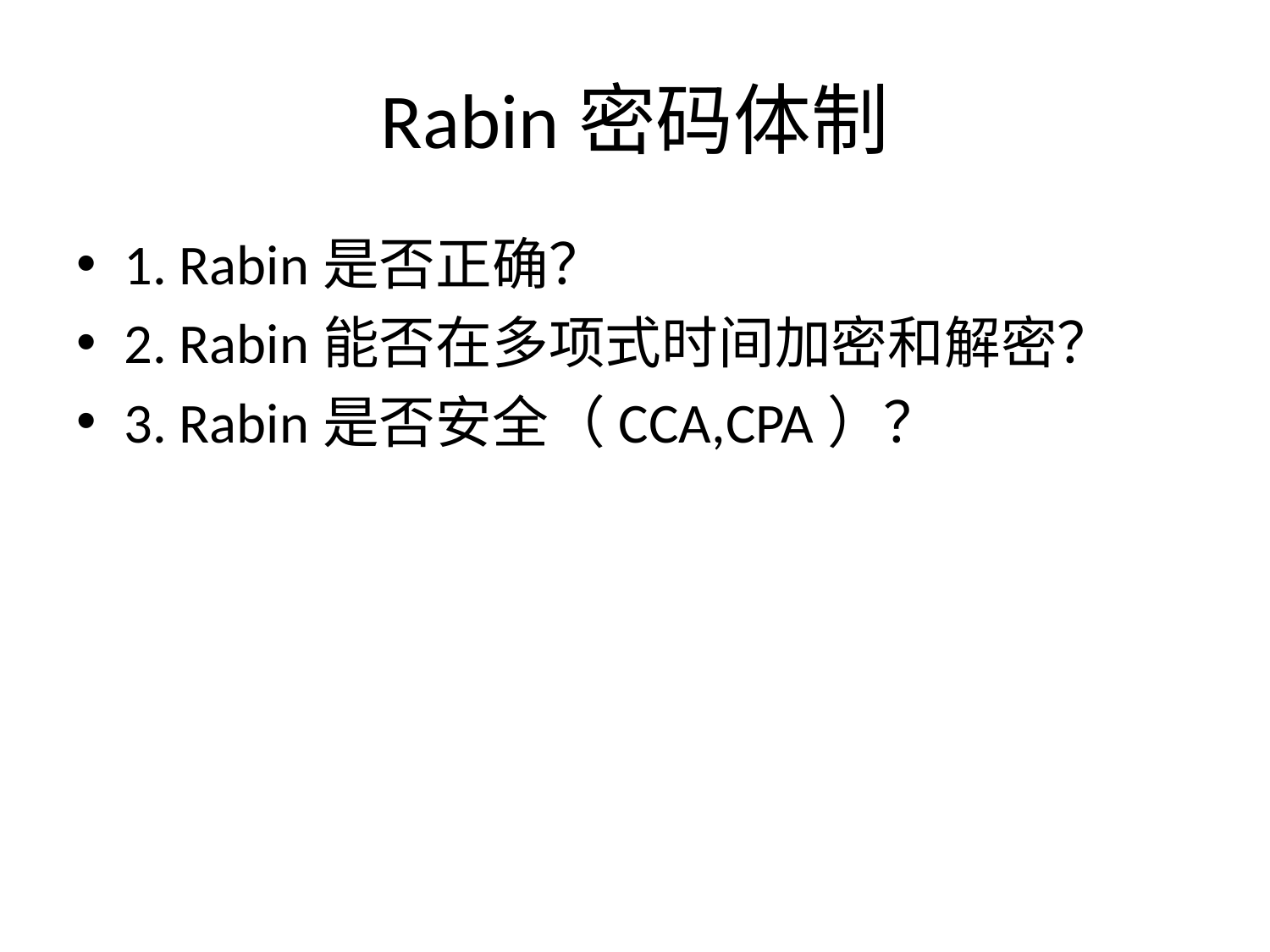

# Rabin密码体制
1. Rabin是否正确？
2. Rabin能否在多项式时间加密和解密？
3. Rabin是否安全（CCA,CPA）？